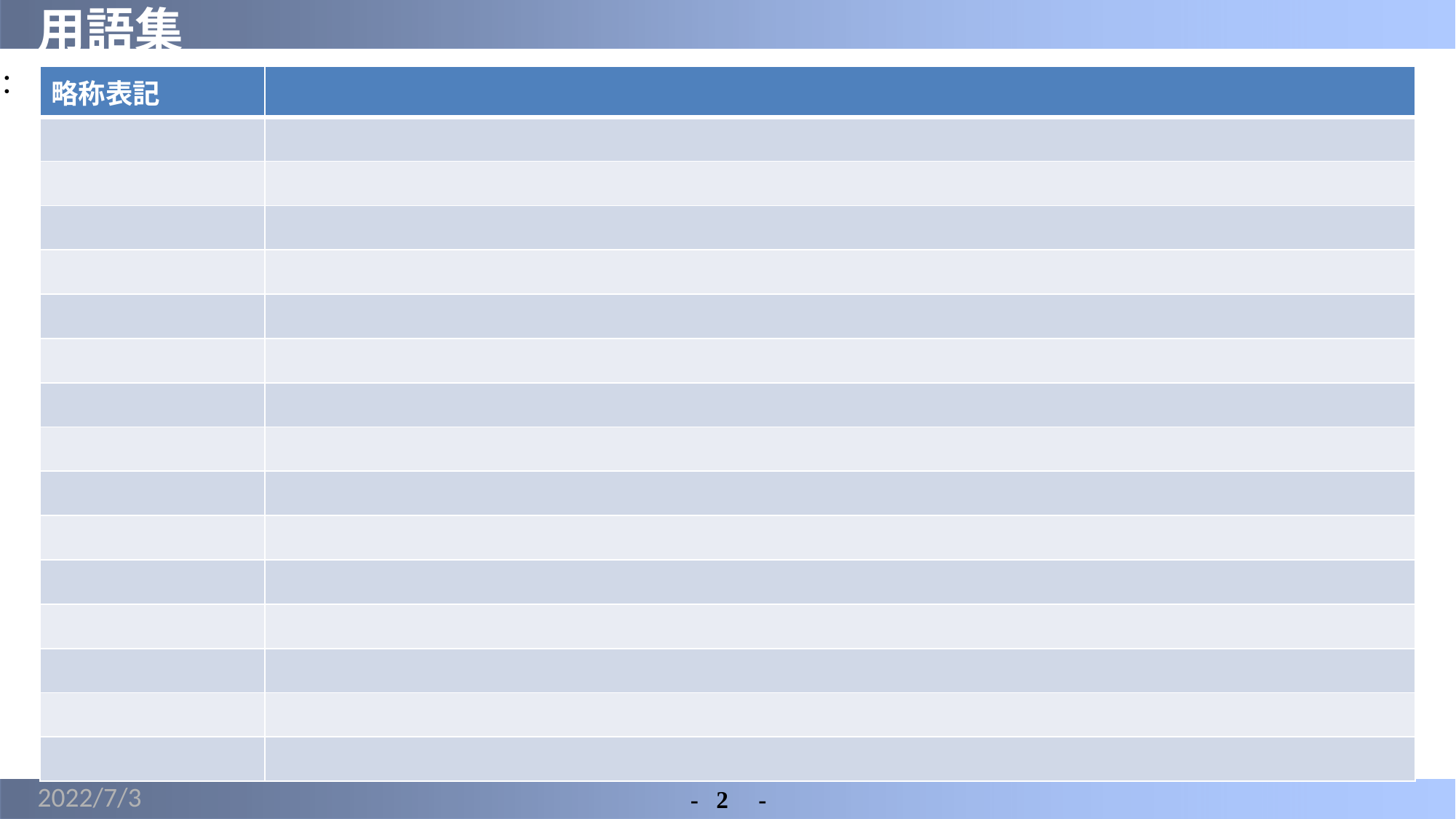

# 用語集
：
| 略称表記 |  |
| --- | --- |
|  |  |
|  |  |
|  |  |
|  |  |
|  |  |
|  |  |
|  |  |
|  |  |
|  |  |
|  |  |
|  |  |
|  |  |
|  |  |
|  |  |
|  |  |
2022/7/3
-	2　-